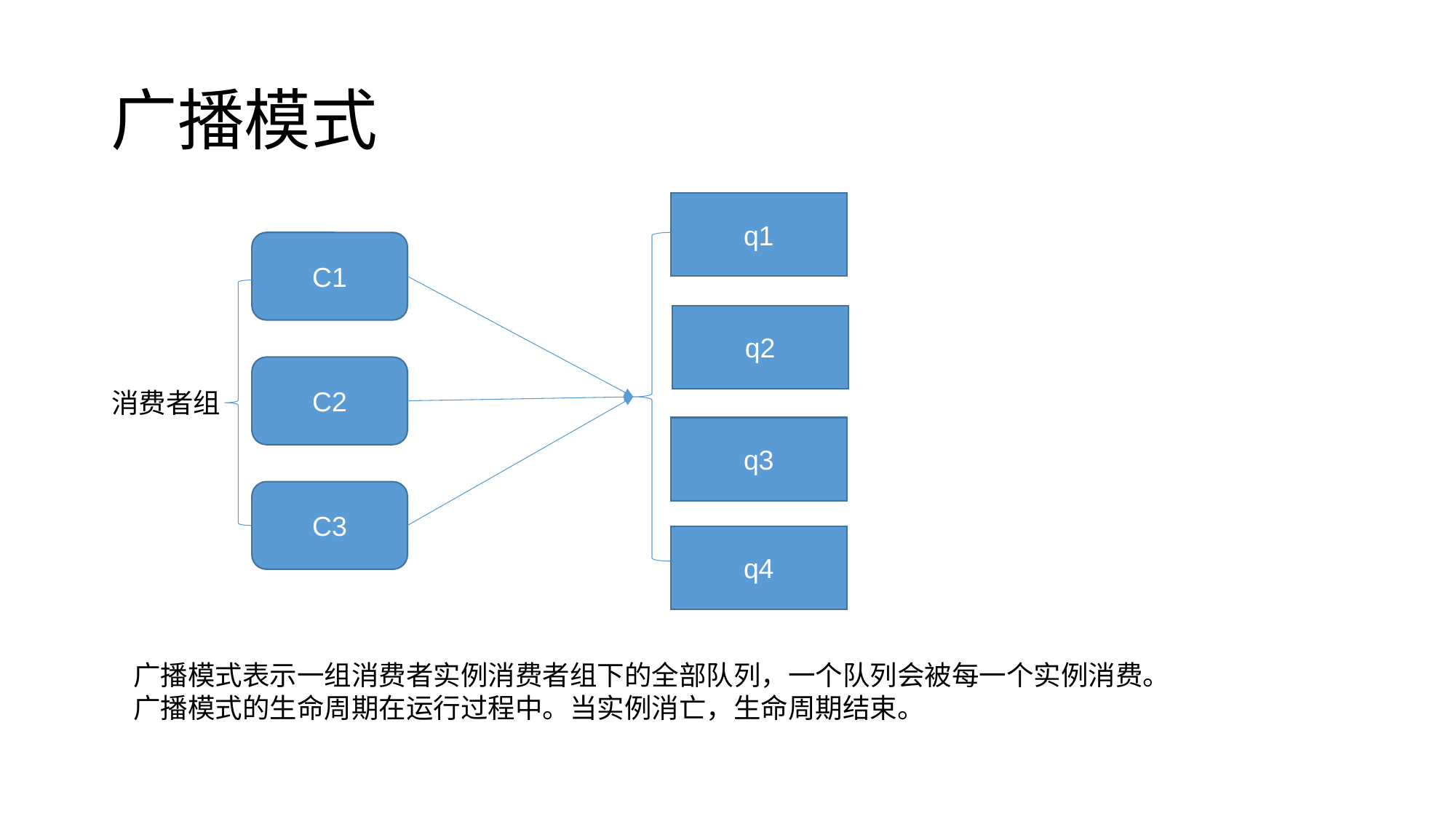

# 广播模式
q1
C1

q2
C2
消费者组
q3
C3
q4
广播模式表示一组消费者实例消费者组下的全部队列，一个队列会被每一个实例消费。
广播模式的生命周期在运行过程中。当实例消亡，生命周期结束。